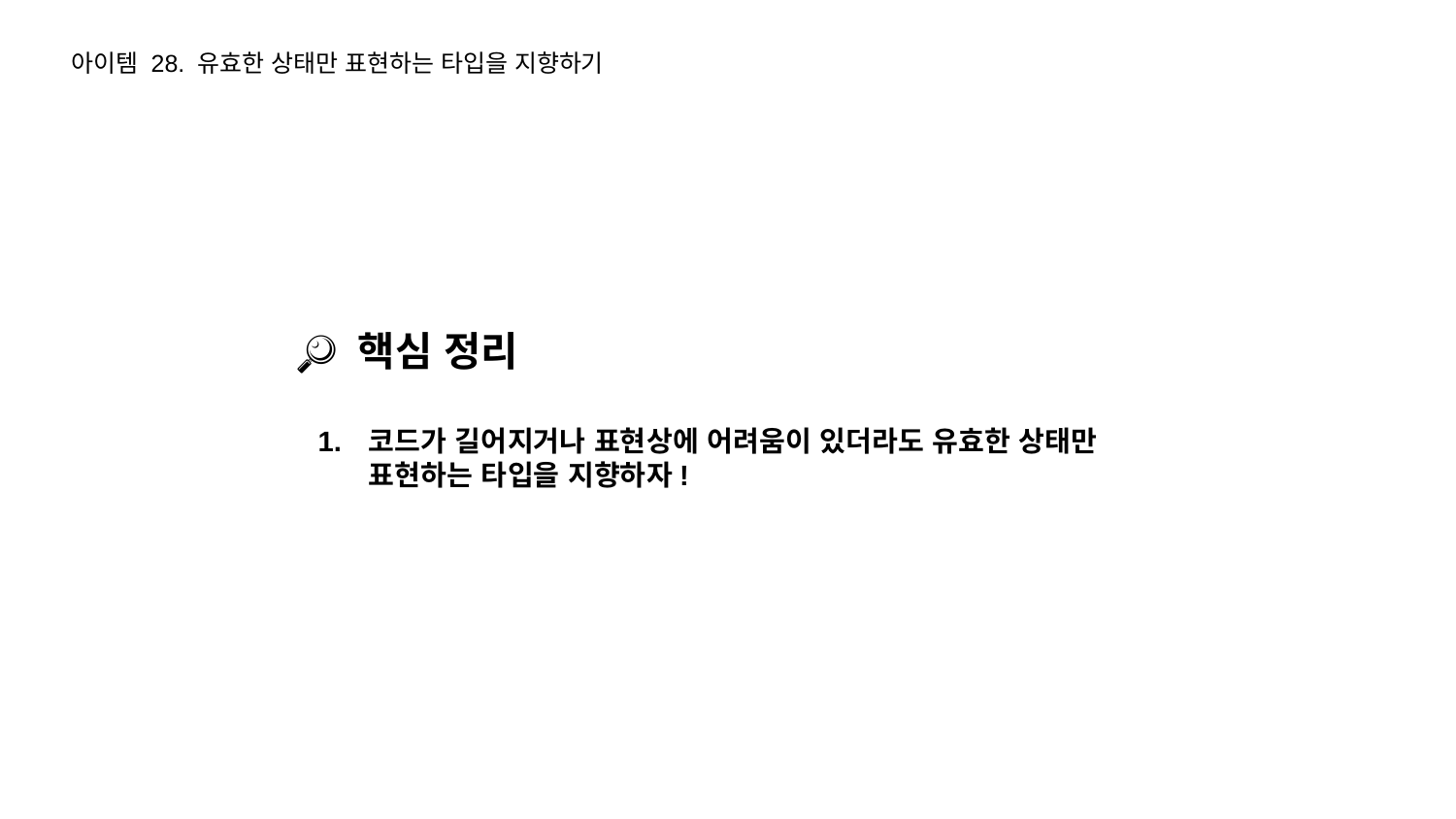

아이템 28. 유효한 상태만 표현하는 타입을 지향하기
🔎 핵심 정리

코드가 길어지거나 표현상에 어려움이 있더라도 유효한 상태만 표현하는 타입을 지향하자!